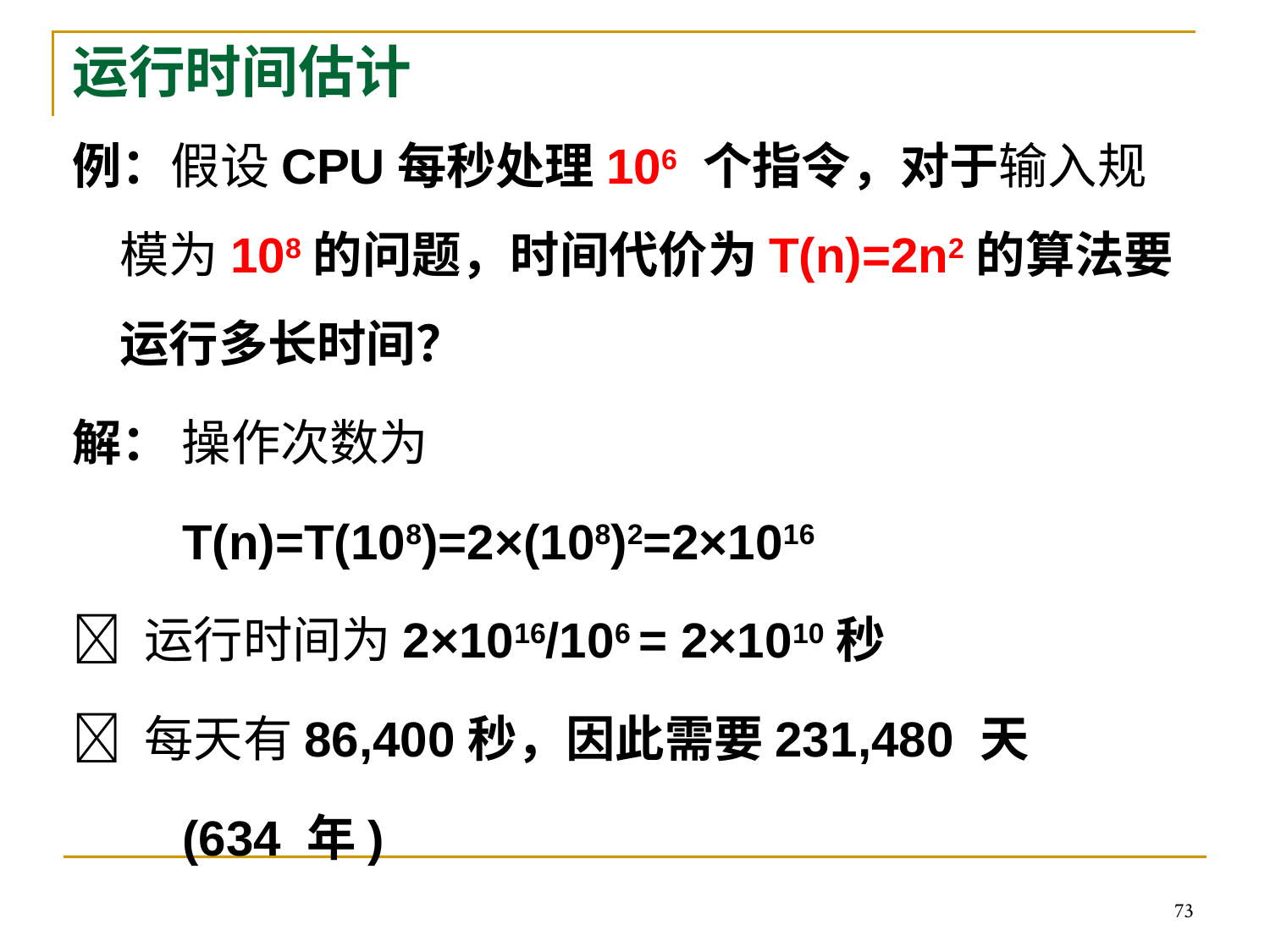

# 运行时间估计
例：假设CPU每秒处理106 个指令，对于输入规模为108的问题，时间代价为T(n)=2n2的算法要运行多长时间？
解： 操作次数为
        T(n)=T(108)=2×(108)2=2×1016
􀂄 运行时间为2×1016/106 = 2×1010秒
􀂄 每天有86,400秒，因此需要231,480 天
        (634 年)
73